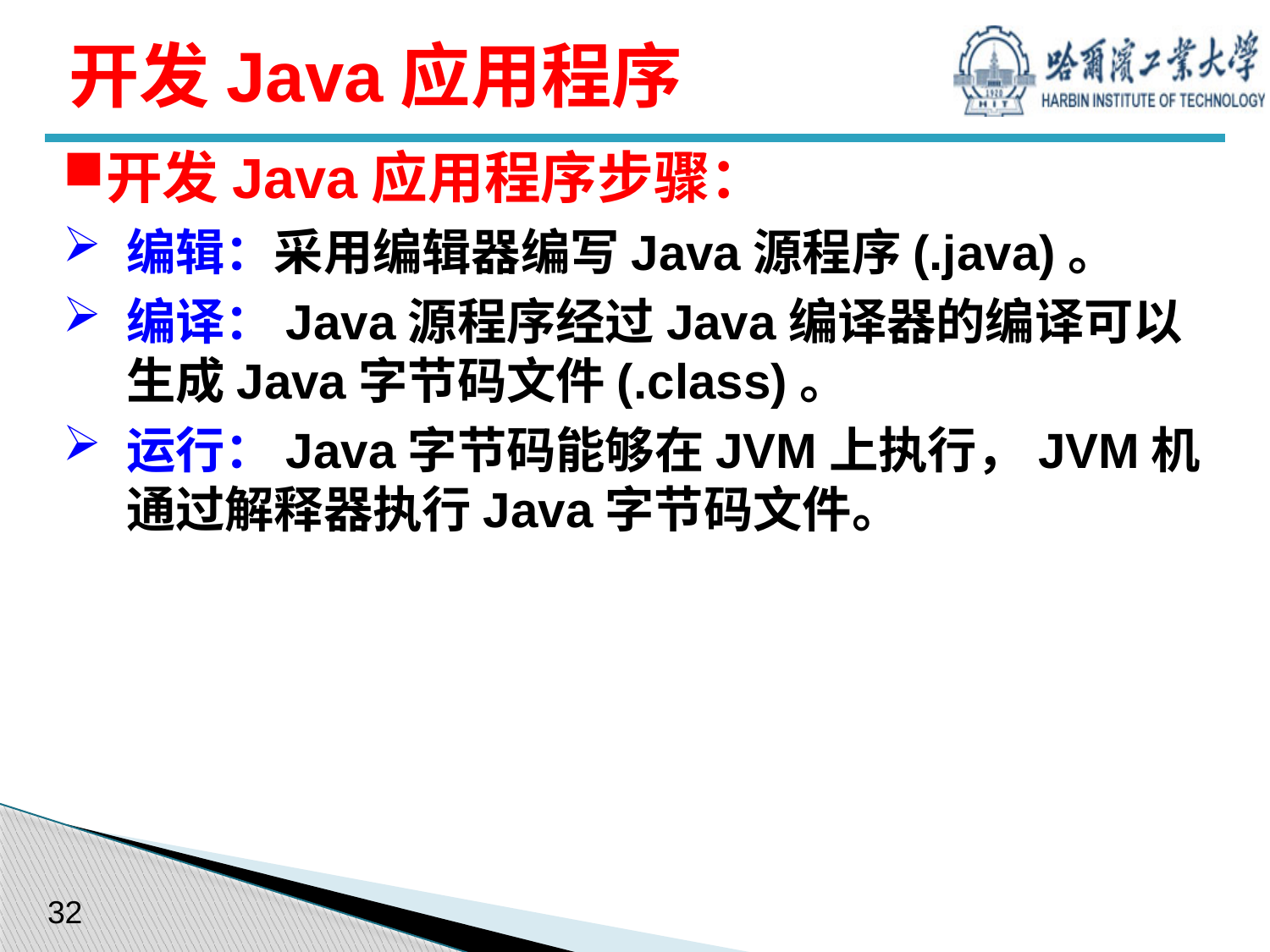

# 开发Java应用程序
开发Java应用程序步骤：
编辑：采用编辑器编写Java源程序(.java)。
编译：Java源程序经过Java编译器的编译可以生成Java字节码文件(.class)。
运行：Java字节码能够在JVM上执行，JVM机通过解释器执行Java字节码文件。